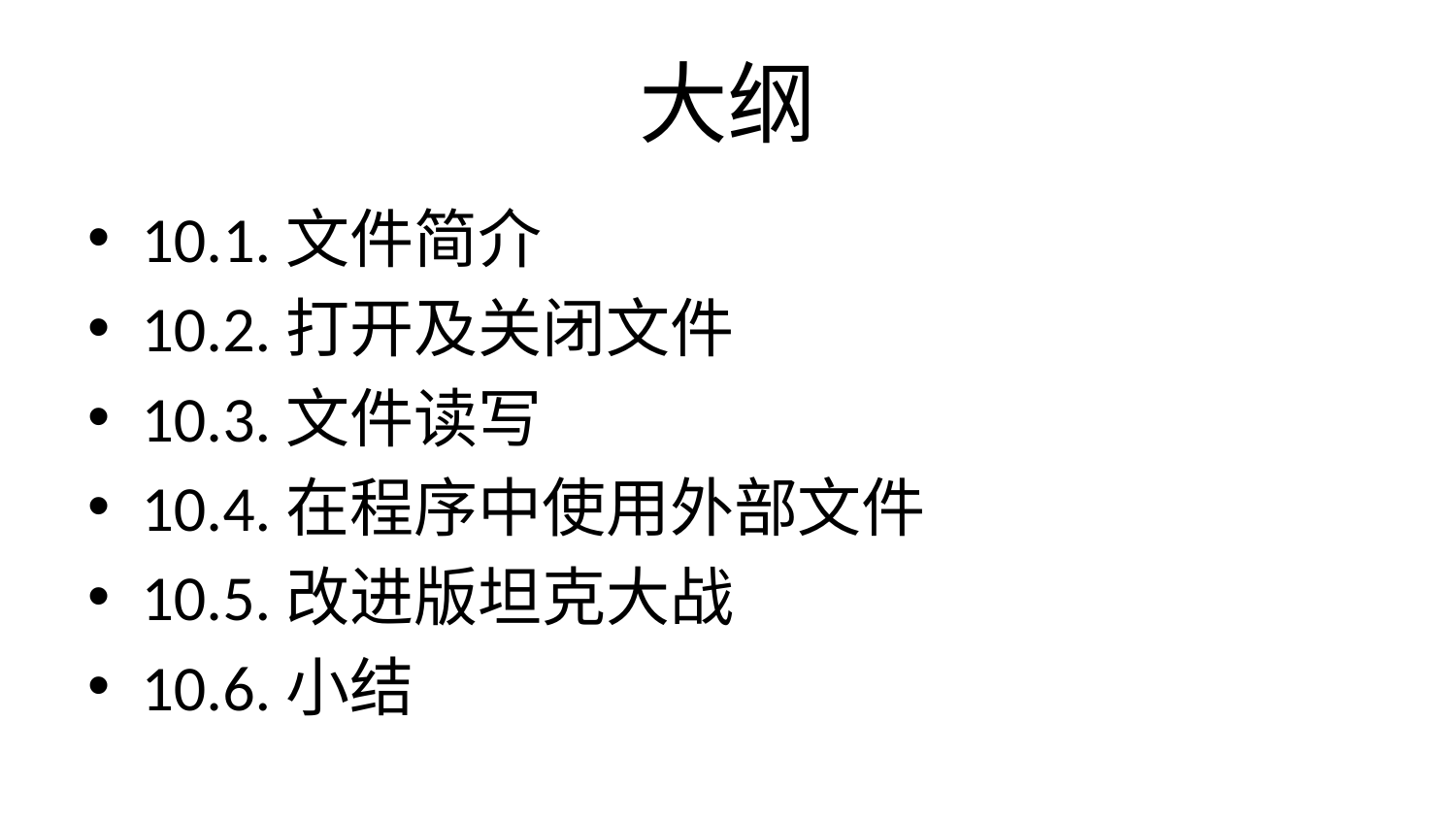

# 大纲
10.1.	文件简介
10.2.	打开及关闭文件
10.3.	文件读写
10.4.	在程序中使用外部文件
10.5.	改进版坦克大战
10.6.	小结